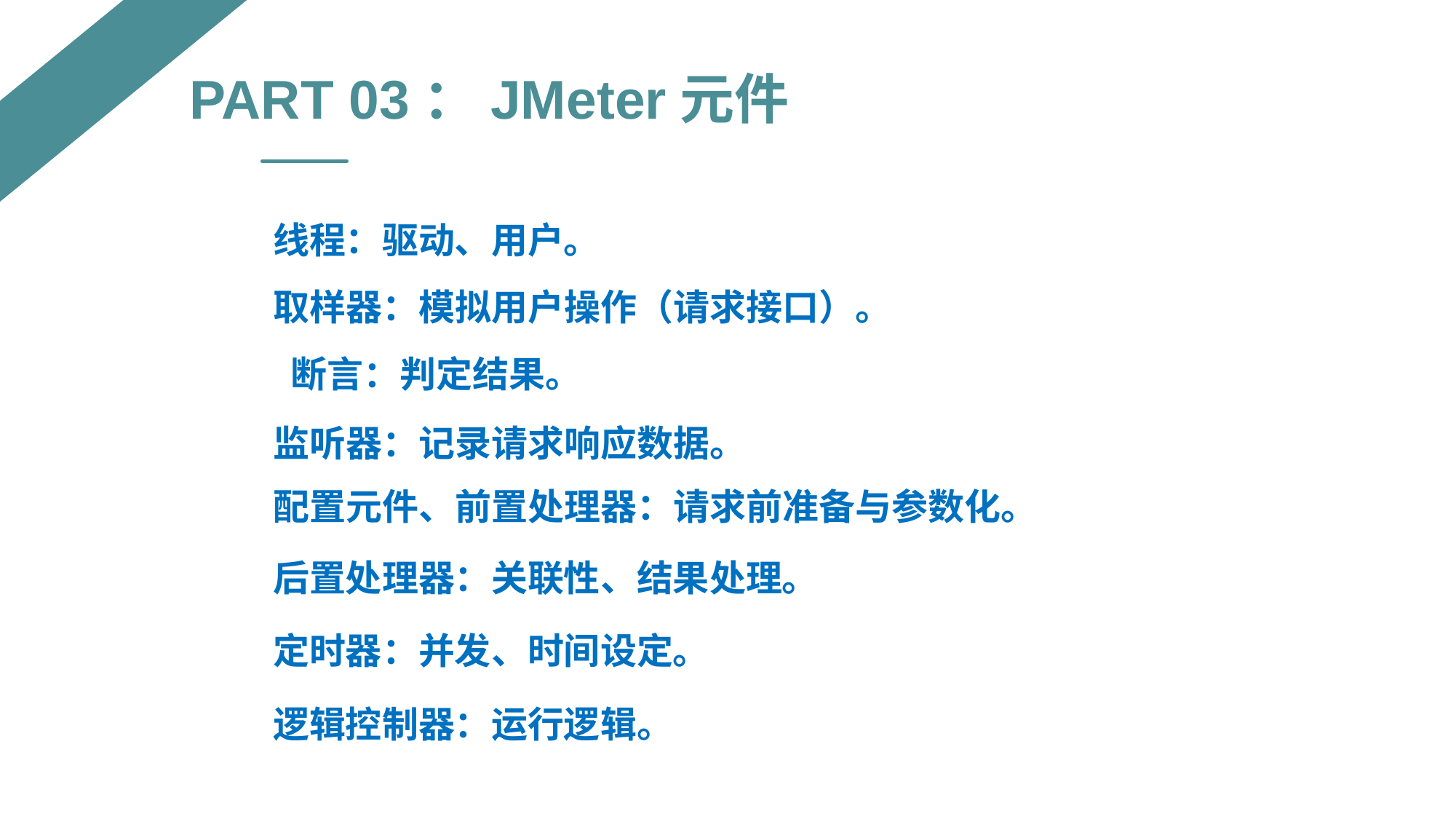

PART 03：JMeter元件
线程：驱动、用户。
取样器：模拟用户操作（请求接口）。
断言：判定结果。
监听器：记录请求响应数据。
配置元件、前置处理器：请求前准备与参数化。
后置处理器：关联性、结果处理。
定时器：并发、时间设定。
逻辑控制器：运行逻辑。